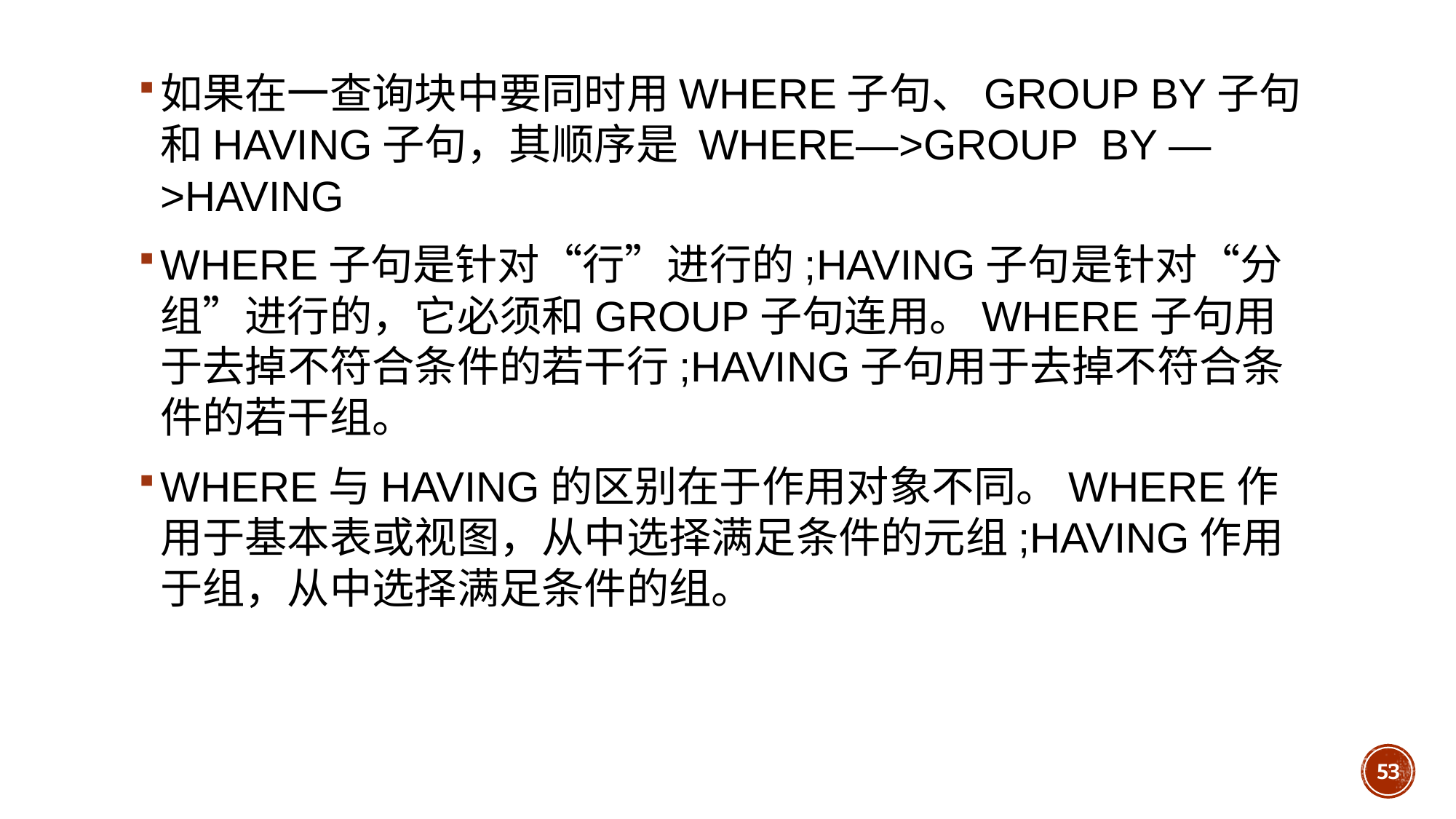

如果在一查询块中要同时用WHERE子句、GROUP BY子句和HAVING子句，其顺序是 WHERE—>GROUP  BY —>HAVING
WHERE子句是针对“行”进行的;HAVING子句是针对“分组”进行的，它必须和GROUP子句连用。WHERE子句用于去掉不符合条件的若干行;HAVING子句用于去掉不符合条件的若干组。
WHERE与HAVING的区别在于作用对象不同。WHERE作用于基本表或视图，从中选择满足条件的元组;HAVING作用于组，从中选择满足条件的组。

53